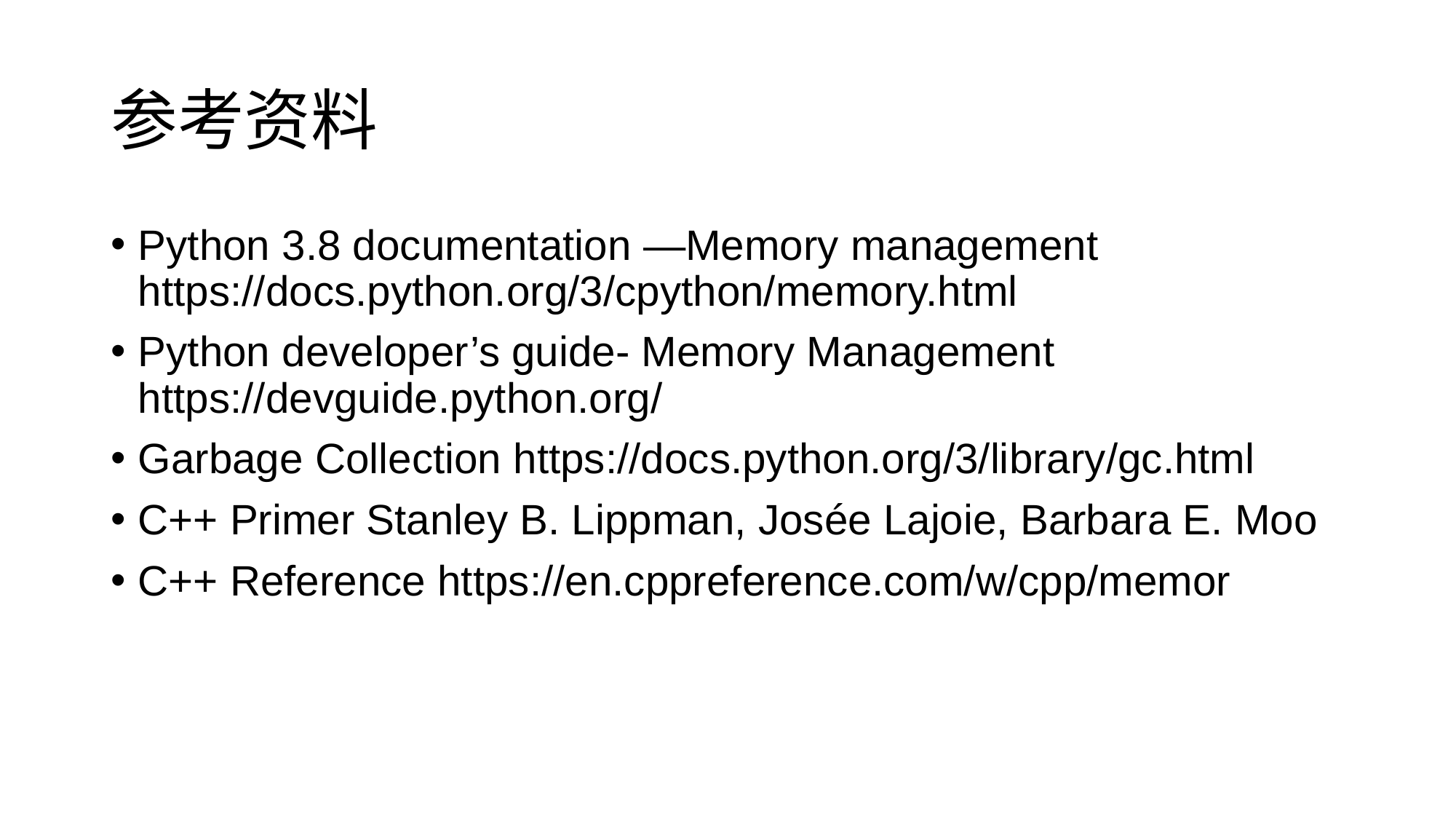

# 参考资料
Python 3.8 documentation —Memory management https://docs.python.org/3/cpython/memory.html
Python developer’s guide- Memory Management https://devguide.python.org/
Garbage Collection https://docs.python.org/3/library/gc.html
C++ Primer Stanley B. Lippman, Josée Lajoie, Barbara E. Moo
C++ Reference https://en.cppreference.com/w/cpp/memor